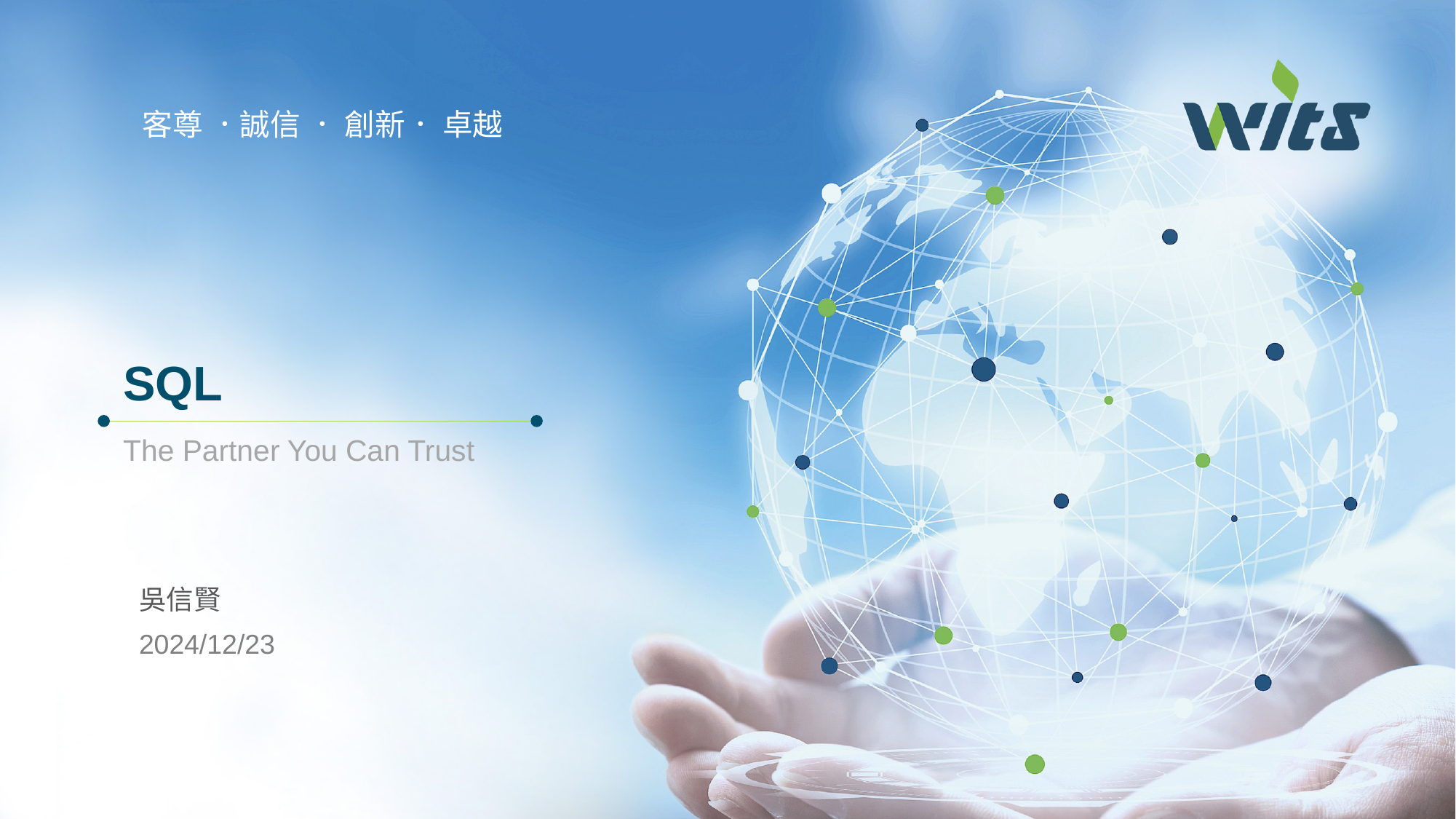

# SQL
The Partner You Can Trust
吳信賢
2024/12/23